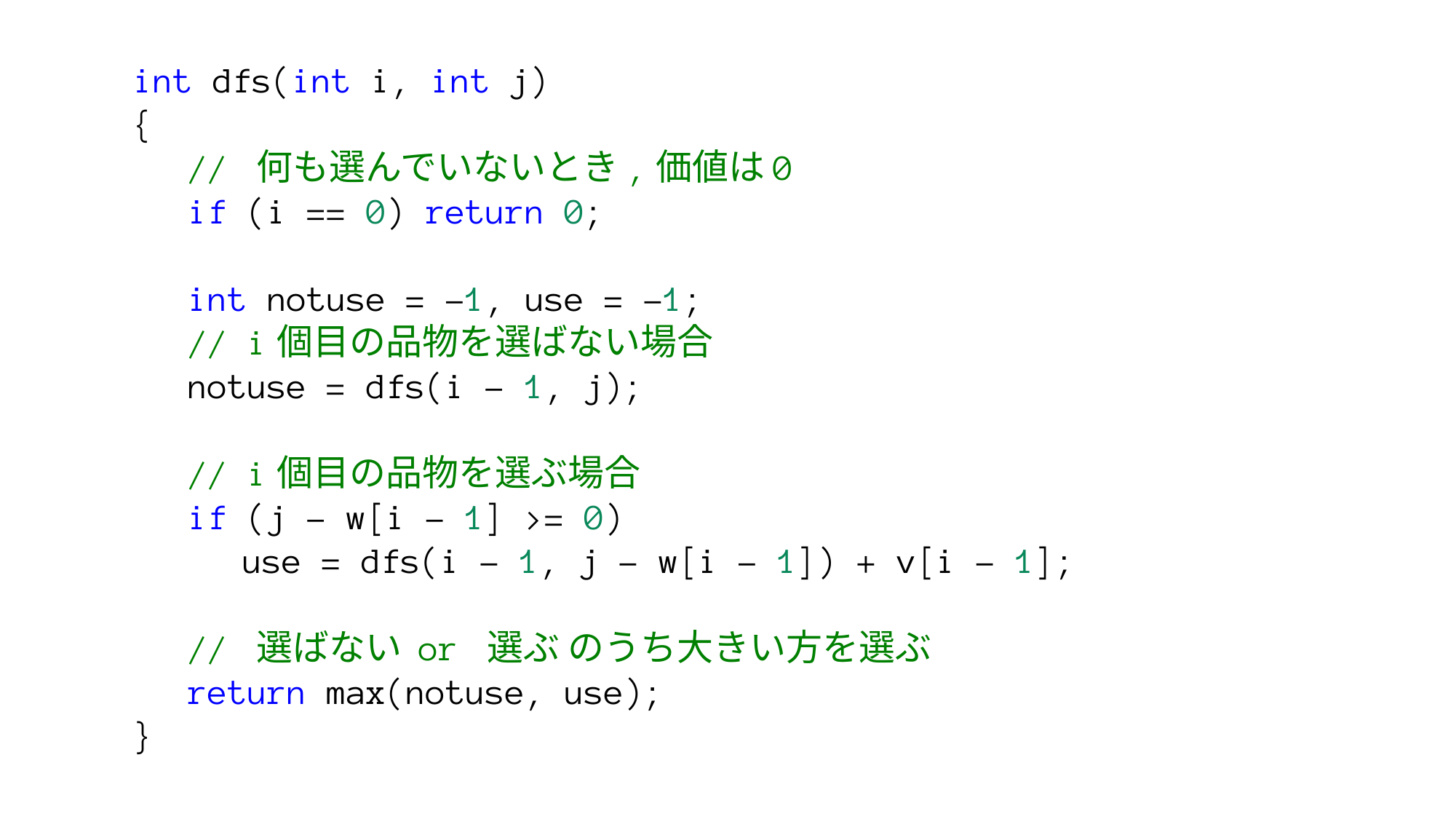

int dfs(int i, int j)
{
// 何も選んでいないとき,価値は0
if (i == 0) return 0;
int notuse = -1, use = -1;
// i個目の品物を選ばない場合
notuse = dfs(i - 1, j);
// i個目の品物を選ぶ場合
if (j - w[i - 1] >= 0)
use = dfs(i - 1, j - w[i - 1]) + v[i - 1];
// 選ばない or 選ぶ のうち大きい方を選ぶ
return max(notuse, use);
}